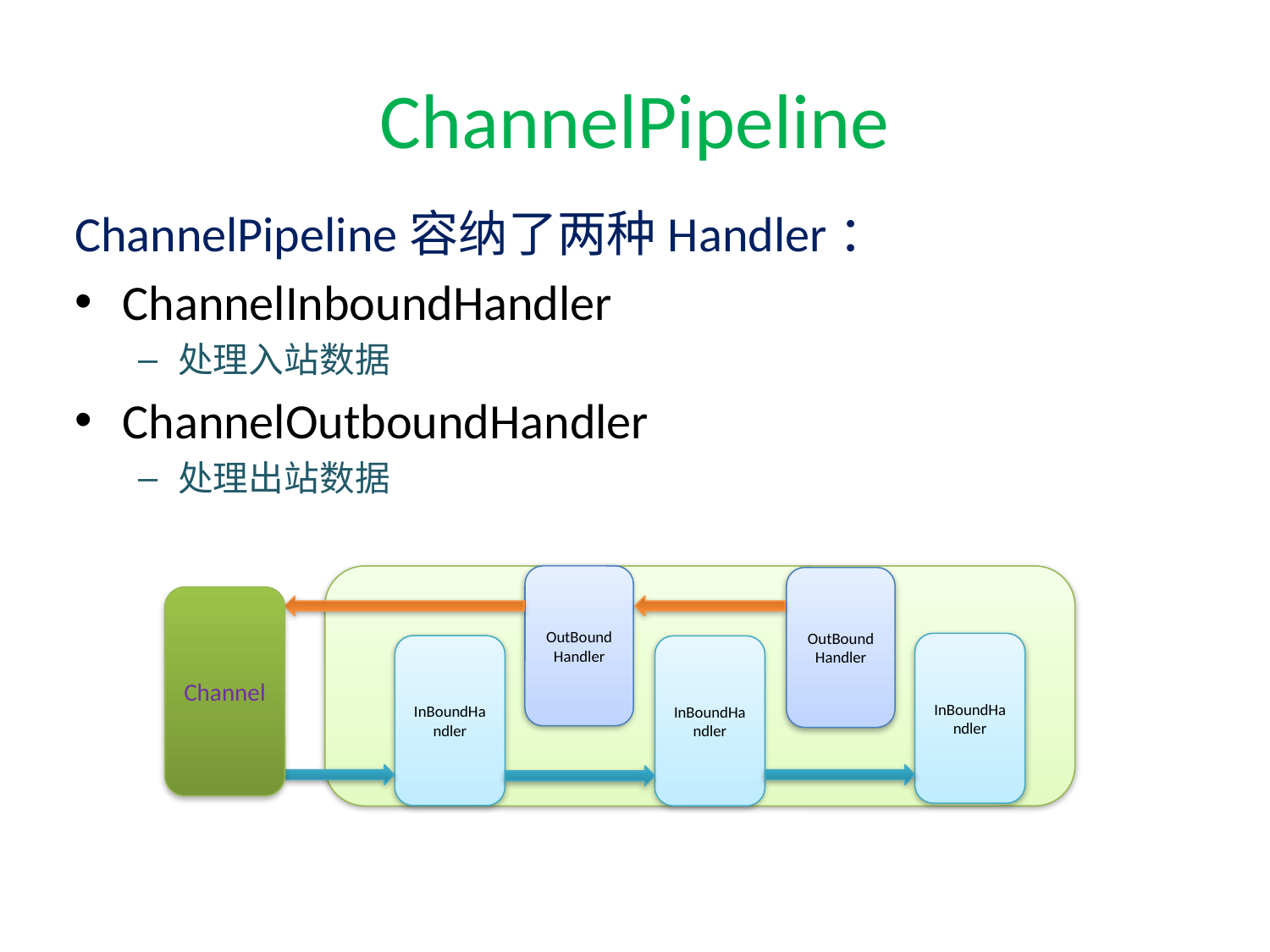

# ChannelPipeline
ChannelPipeline容纳了两种Handler：
ChannelInboundHandler
处理入站数据
ChannelOutboundHandler
处理出站数据

OutBoundHandler
OutBoundHandler
Channel

InBoundHandler
InBoundHandler
InBoundHandler